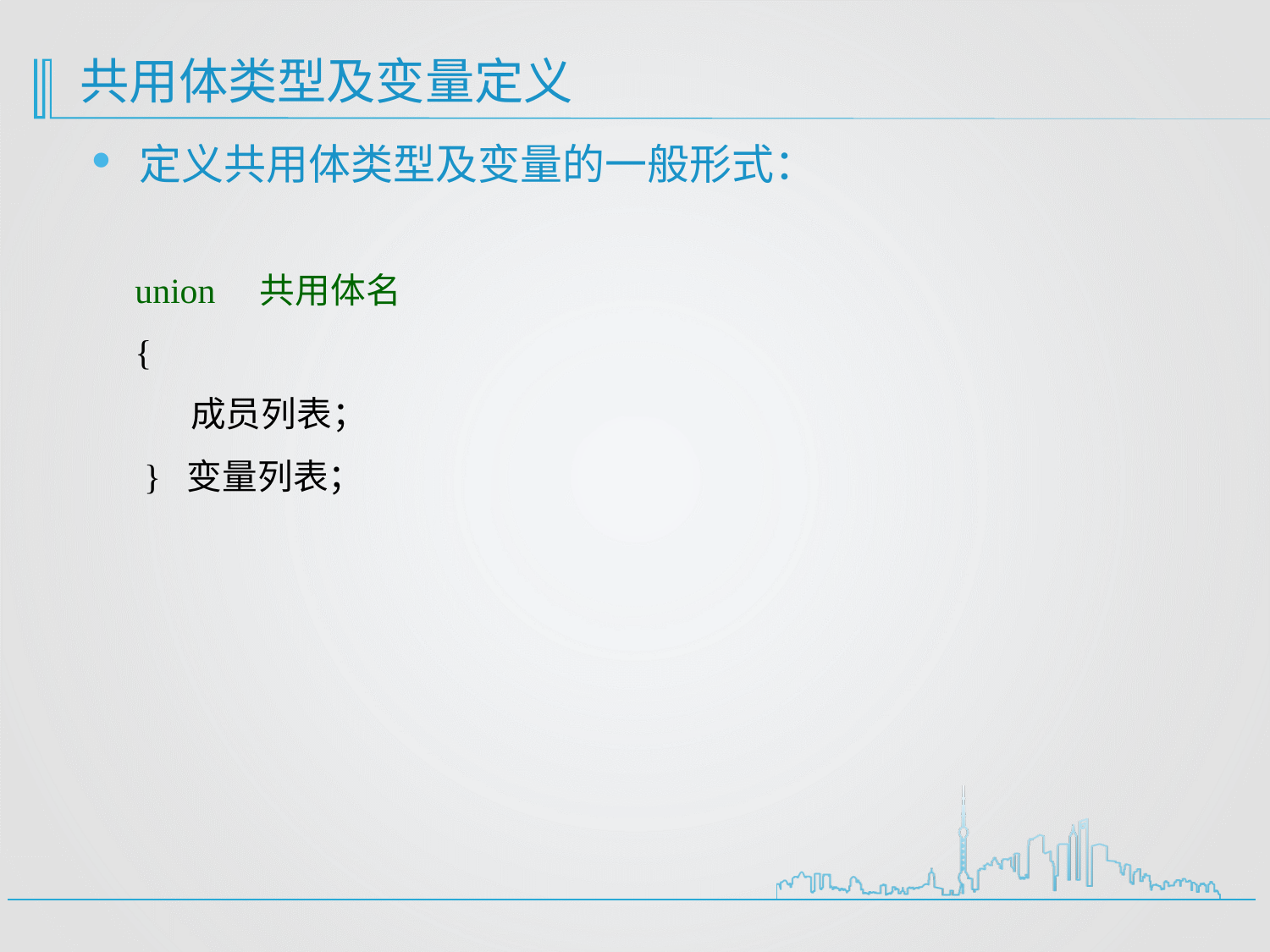

# 共用体类型及变量定义
定义共用体类型及变量的一般形式：
union　共用体名
{
      成员列表；
 }  变量列表；